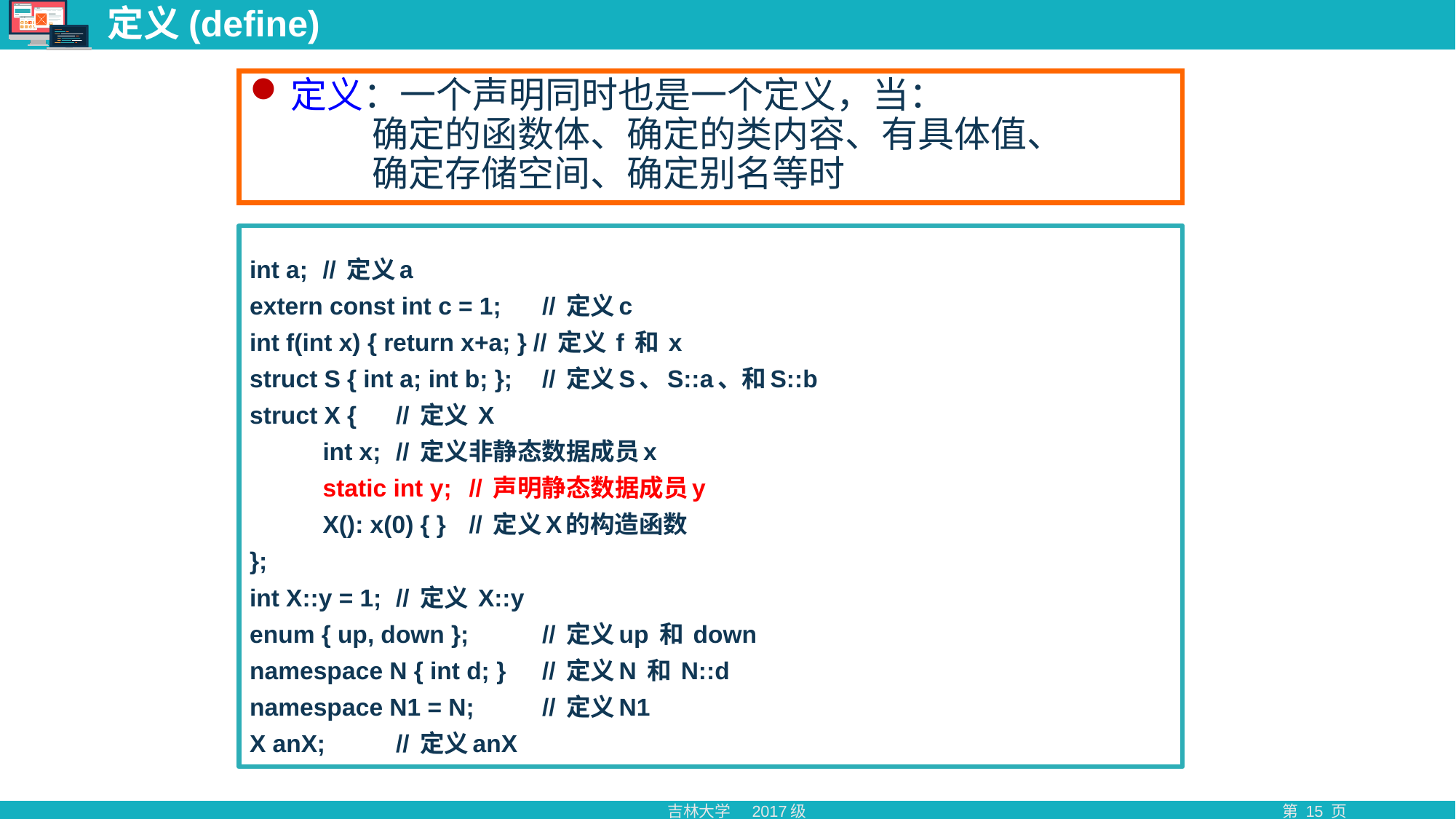

# 定义(define)
定义：一个声明同时也是一个定义，当：
          确定的函数体、确定的类内容、有具体值、
          确定存储空间、确定别名等时
int a; 			// 定义a
extern const int c = 1; 	// 定义c
int f(int x) { return x+a; } // 定义 f 和 x
struct S { int a; int b; }; 	// 定义S、S::a、和S::b
struct X { 		// 定义 X
	int x; 		// 定义非静态数据成员x
	static int y; 	// 声明静态数据成员y
	X(): x(0) { } 	// 定义X的构造函数
};
int X::y = 1; 		// 定义 X::y
enum { up, down }; 	// 定义up 和 down
namespace N { int d; } 	// 定义N 和 N::d
namespace N1 = N; 	// 定义N1
X anX; 			// 定义anX